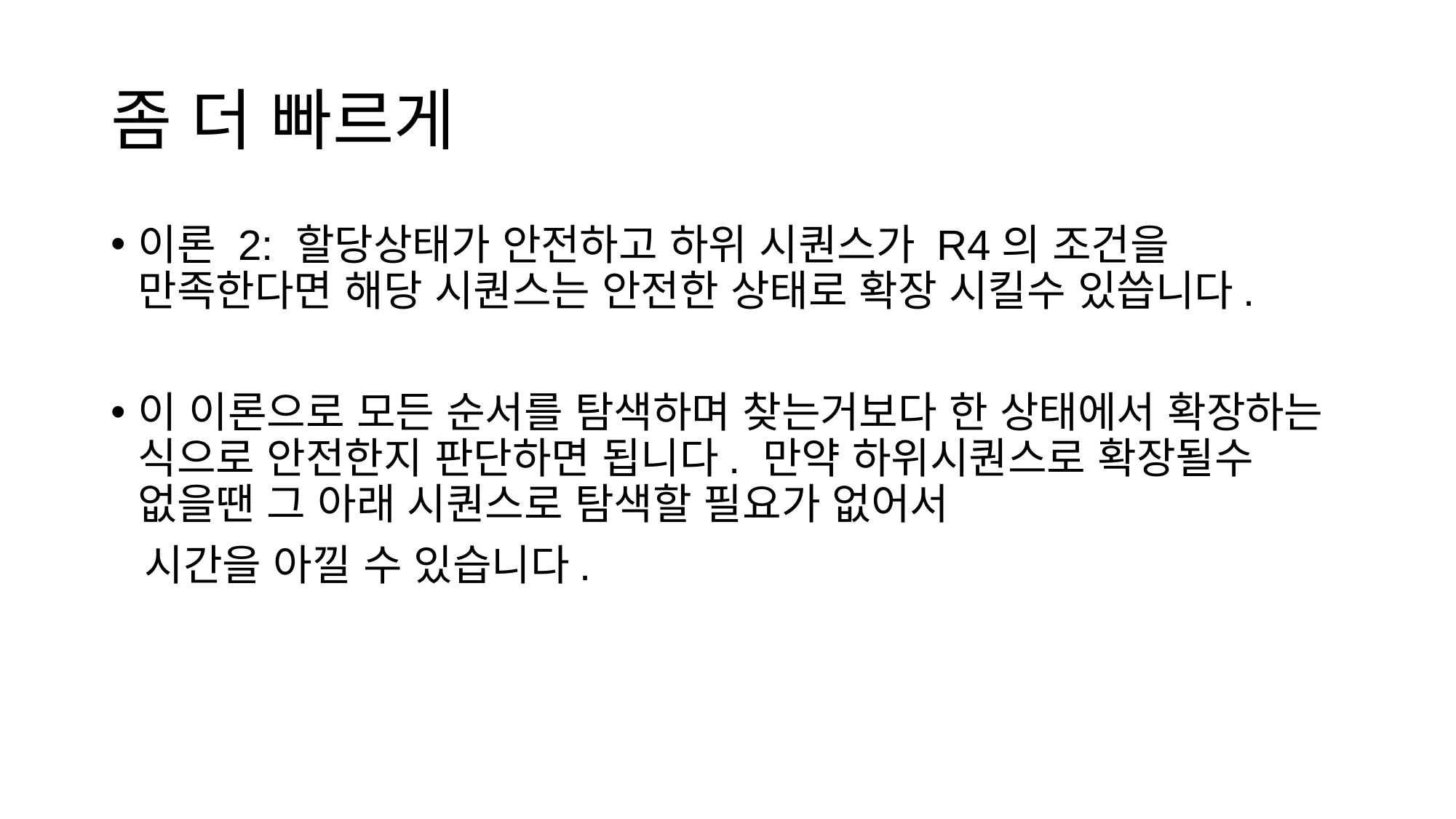

# 좀 더 빠르게
이론 2: 할당상태가 안전하고 하위 시퀀스가 R4의 조건을 만족한다면 해당 시퀀스는 안전한 상태로 확장 시킬수 있씁니다.

이 이론으로 모든 순서를 탐색하며 찾는거보다 한 상태에서 확장하는 식으로 안전한지 판단하면 됩니다. 만약 하위시퀀스로 확장될수 없을땐 그 아래 시퀀스로 탐색할 필요가 없어서
  시간을 아낄 수 있습니다.